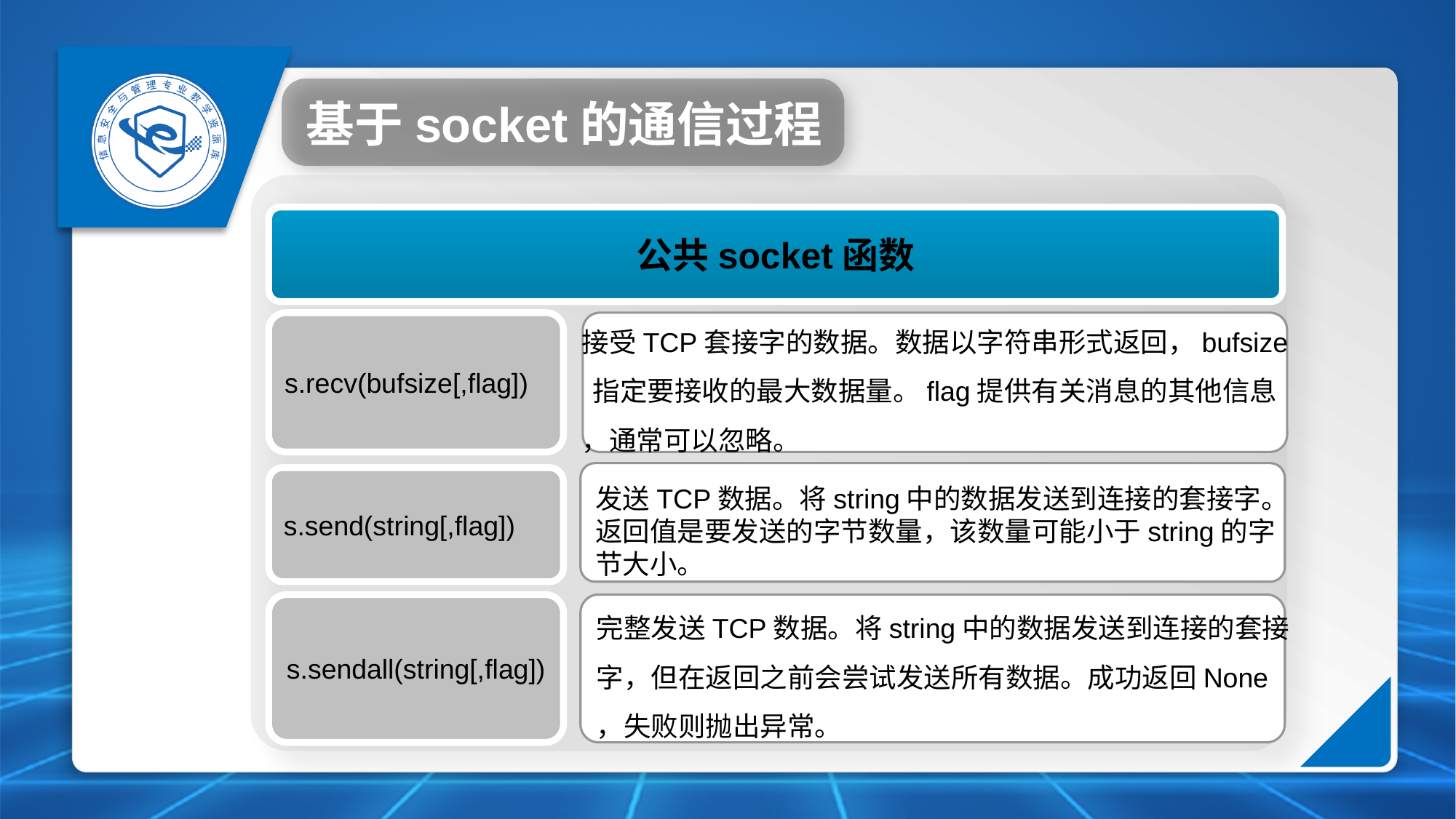

基于socket的通信过程

公共socket函数
s.recv(bufsize[,flag])
接受TCP套接字的数据。数据以字符串形式返回，bufsize
指定要接收的最大数据量。flag提供有关消息的其他信息
，通常可以忽略。
发送TCP数据。将string中的数据发送到连接的套接字。
返回值是要发送的字节数量，该数量可能小于string的字
节大小。
s.send(string[,flag])
s.sendall(string[,flag])
完整发送TCP数据。将string中的数据发送到连接的套接
字，但在返回之前会尝试发送所有数据。成功返回None
，失败则抛出异常。